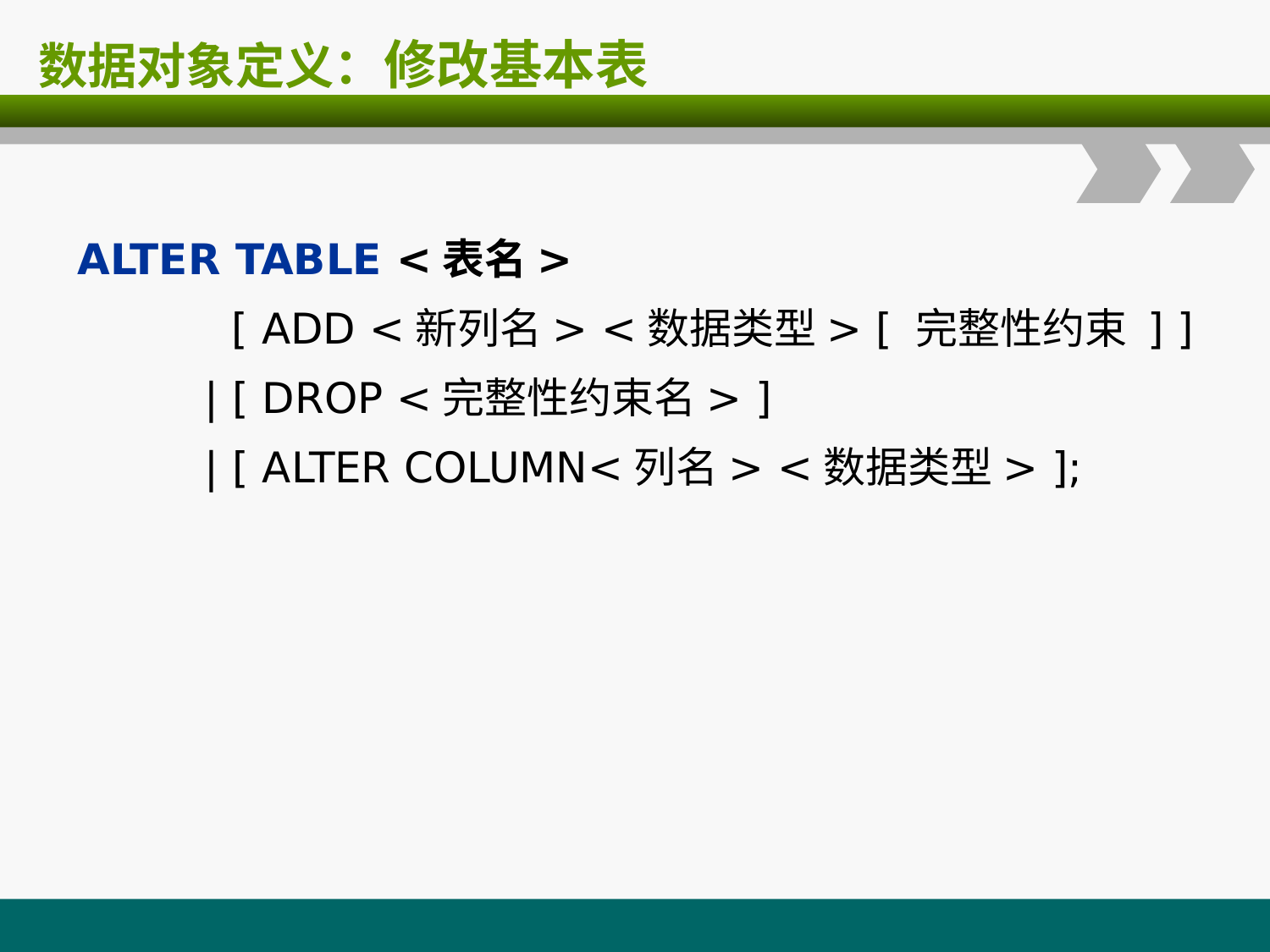

# 数据对象定义：修改基本表
ALTER TABLE <表名>
  [ ADD <新列名> <数据类型> [ 完整性约束 ] ]
| [ DROP <完整性约束名> ]
| [ ALTER COLUMN<列名> <数据类型> ];